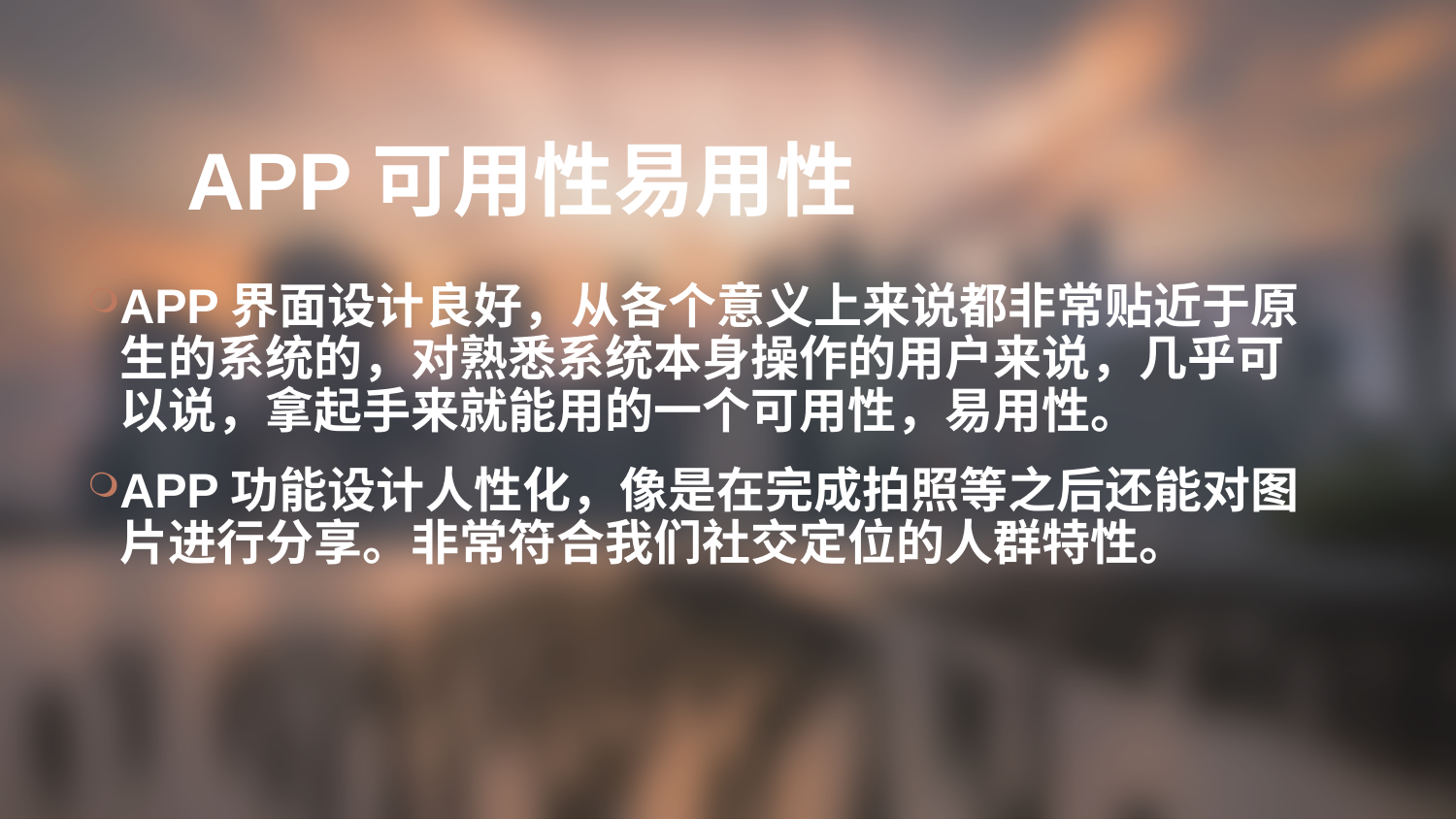

# APP可用性易用性
APP界面设计良好，从各个意义上来说都非常贴近于原生的系统的，对熟悉系统本身操作的用户来说，几乎可以说，拿起手来就能用的一个可用性，易用性。
APP功能设计人性化，像是在完成拍照等之后还能对图片进行分享。非常符合我们社交定位的人群特性。